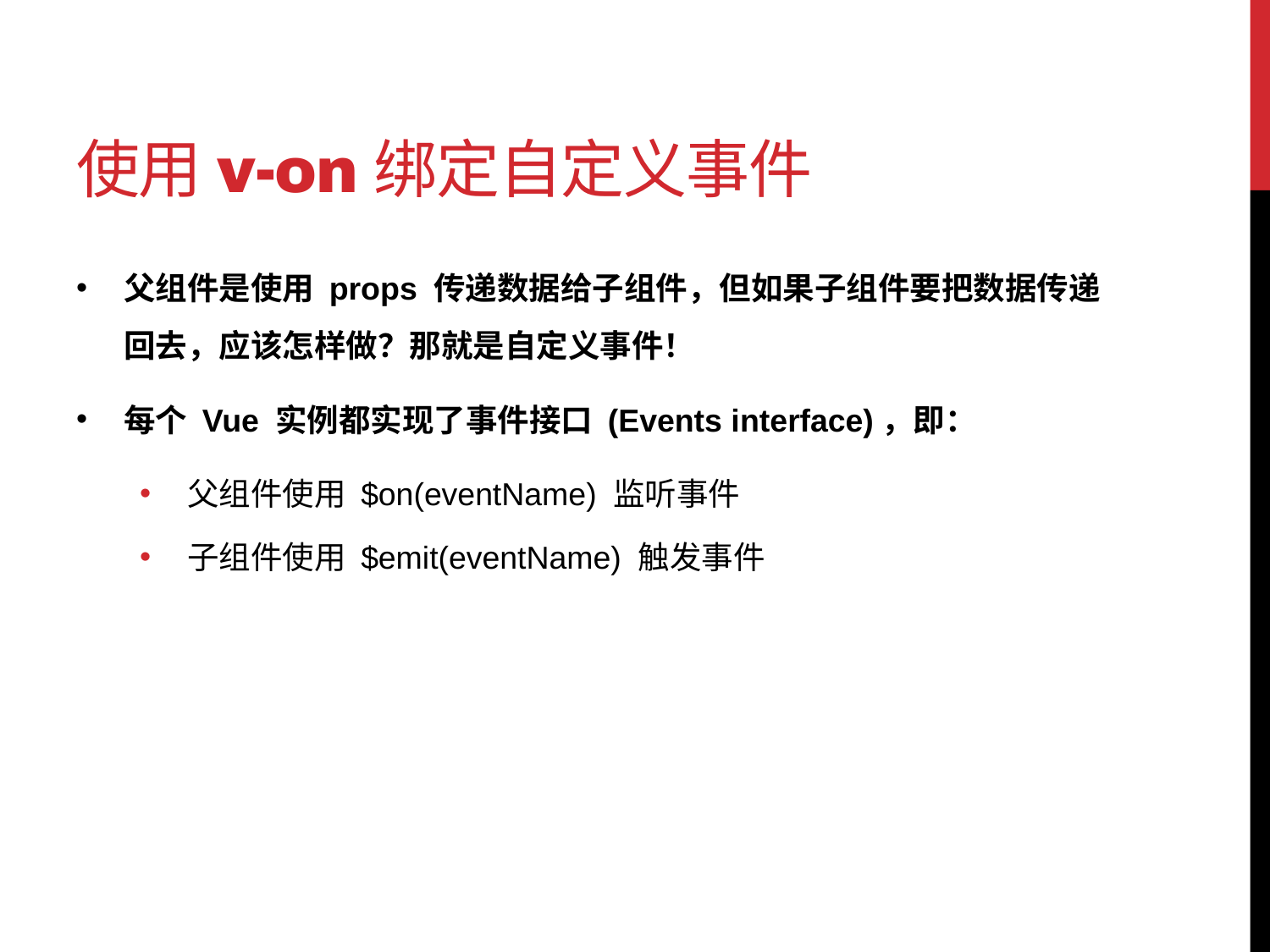

# 使用v-on绑定自定义事件
父组件是使用 props 传递数据给子组件，但如果子组件要把数据传递回去，应该怎样做？那就是自定义事件！
每个 Vue 实例都实现了事件接口 (Events interface)，即：
父组件使用 $on(eventName) 监听事件
子组件使用 $emit(eventName) 触发事件